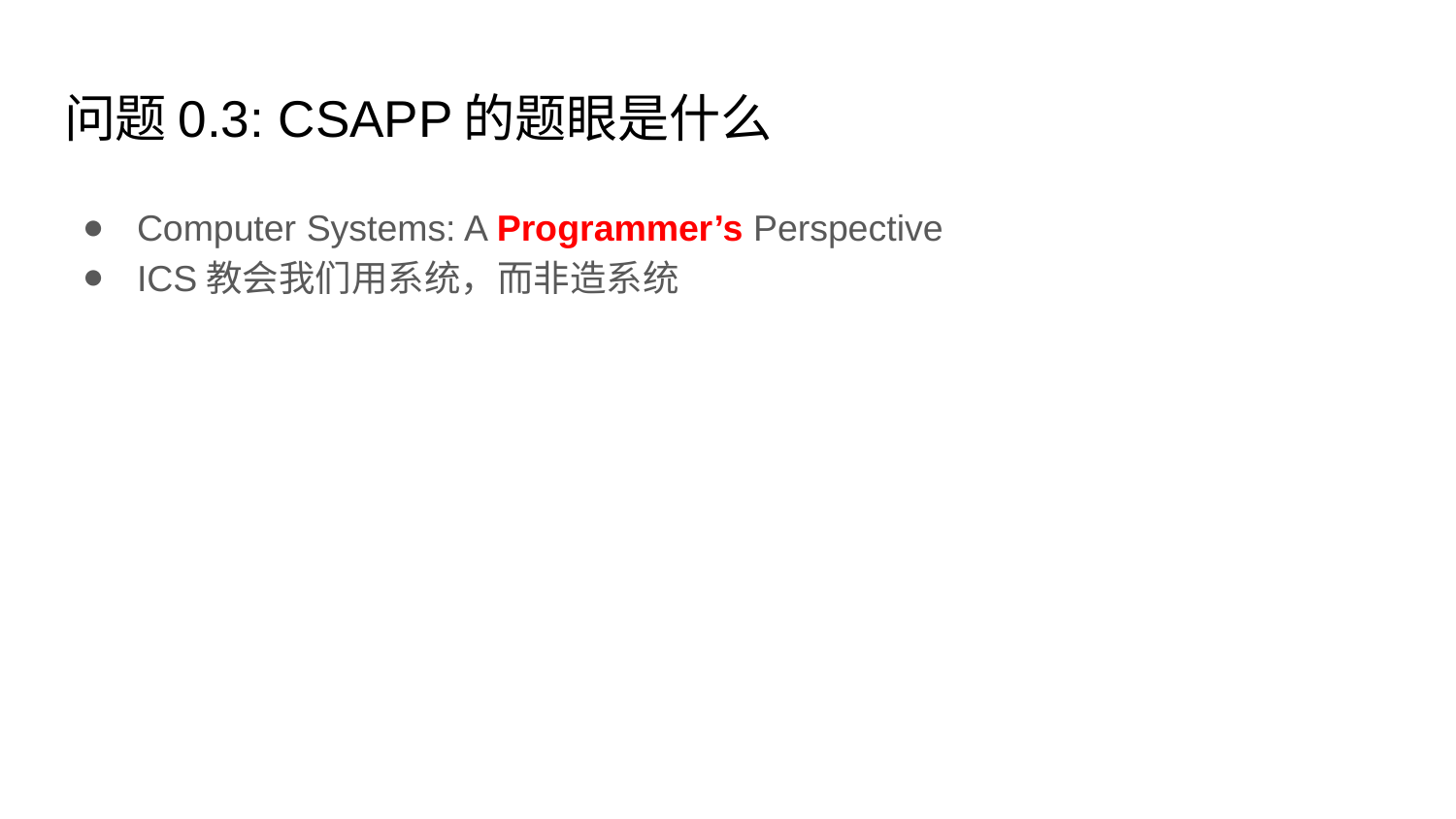

# 问题0.3: CSAPP的题眼是什么
Computer Systems: A Programmer’s Perspective
ICS教会我们用系统，而非造系统